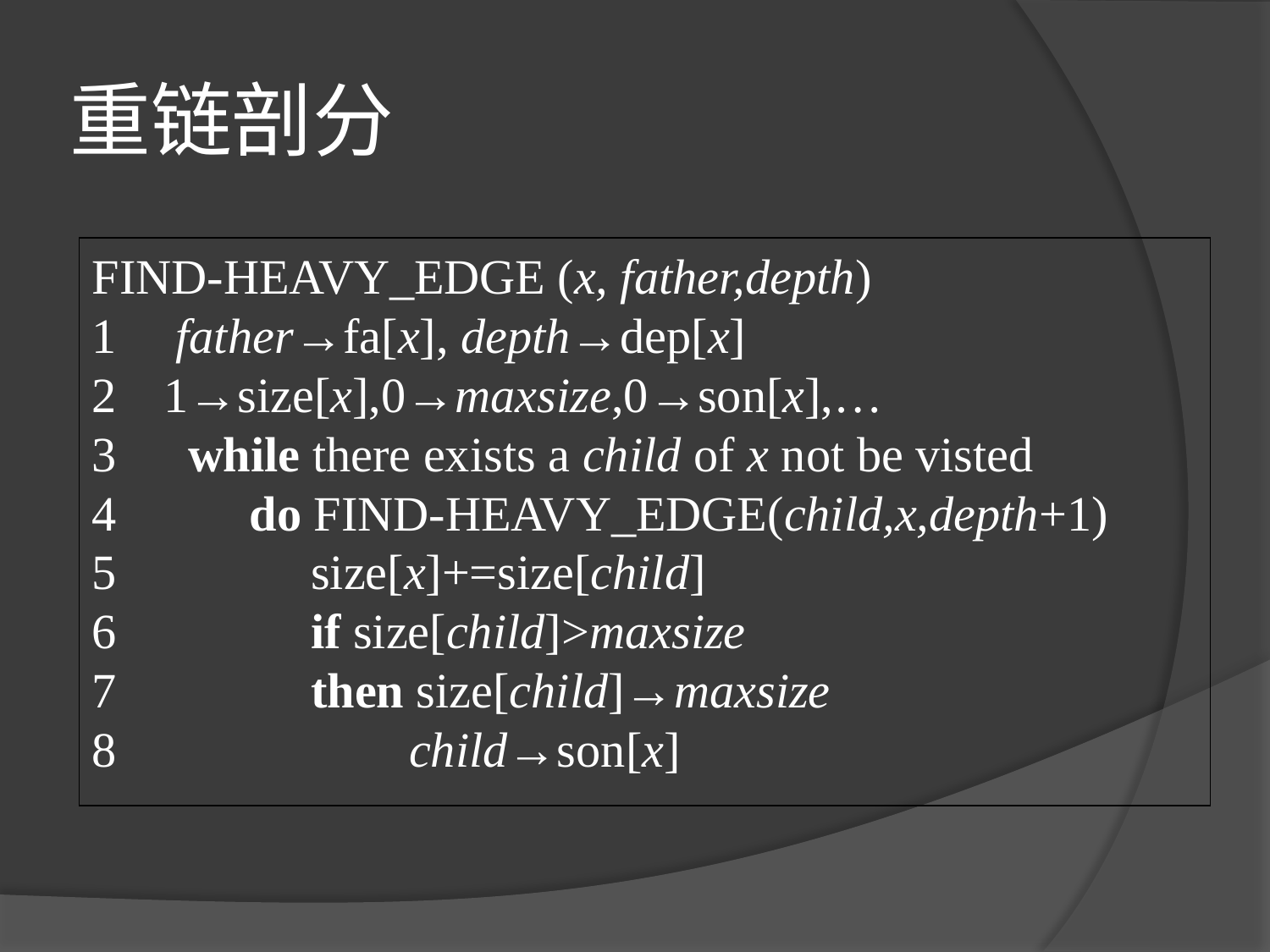

# 重链剖分
FIND-HEAVY_EDGE (x, father,depth)
 father→fa[x], depth→dep[x]
1→size[x],0→maxsize,0→son[x],…
  while there exists a child of x not be visted
       do FIND-HEAVY_EDGE(child,x,depth+1)
            size[x]+=size[child]
            if size[child]>maxsize
            then size[child]→maxsize
                    child→son[x]